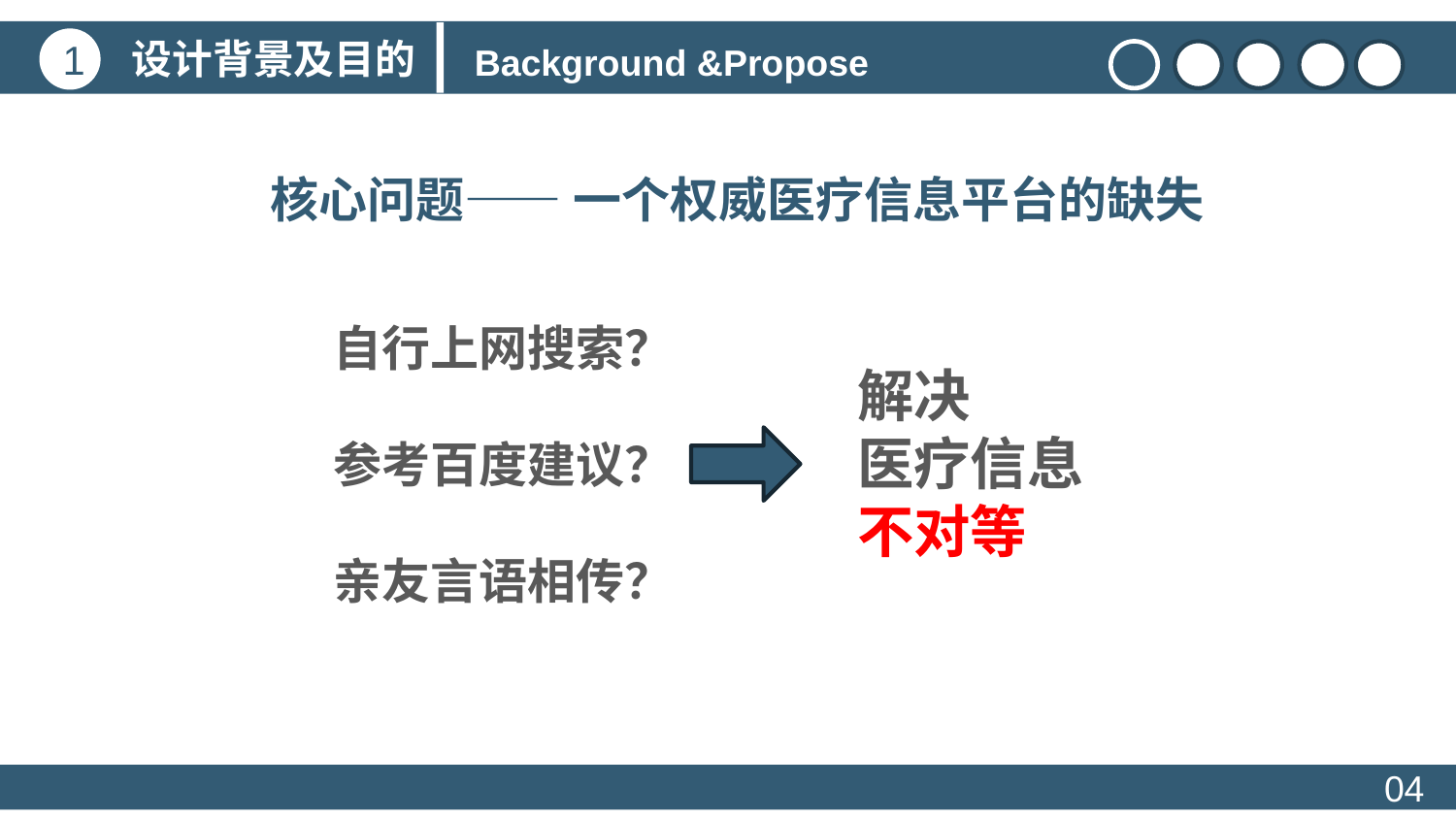

设计背景及目的
1
Background &Propose
核心问题—— 一个权威医疗信息平台的缺失
自行上网搜索？

参考百度建议？

亲友言语相传？
解决
医疗信息
不对等

04